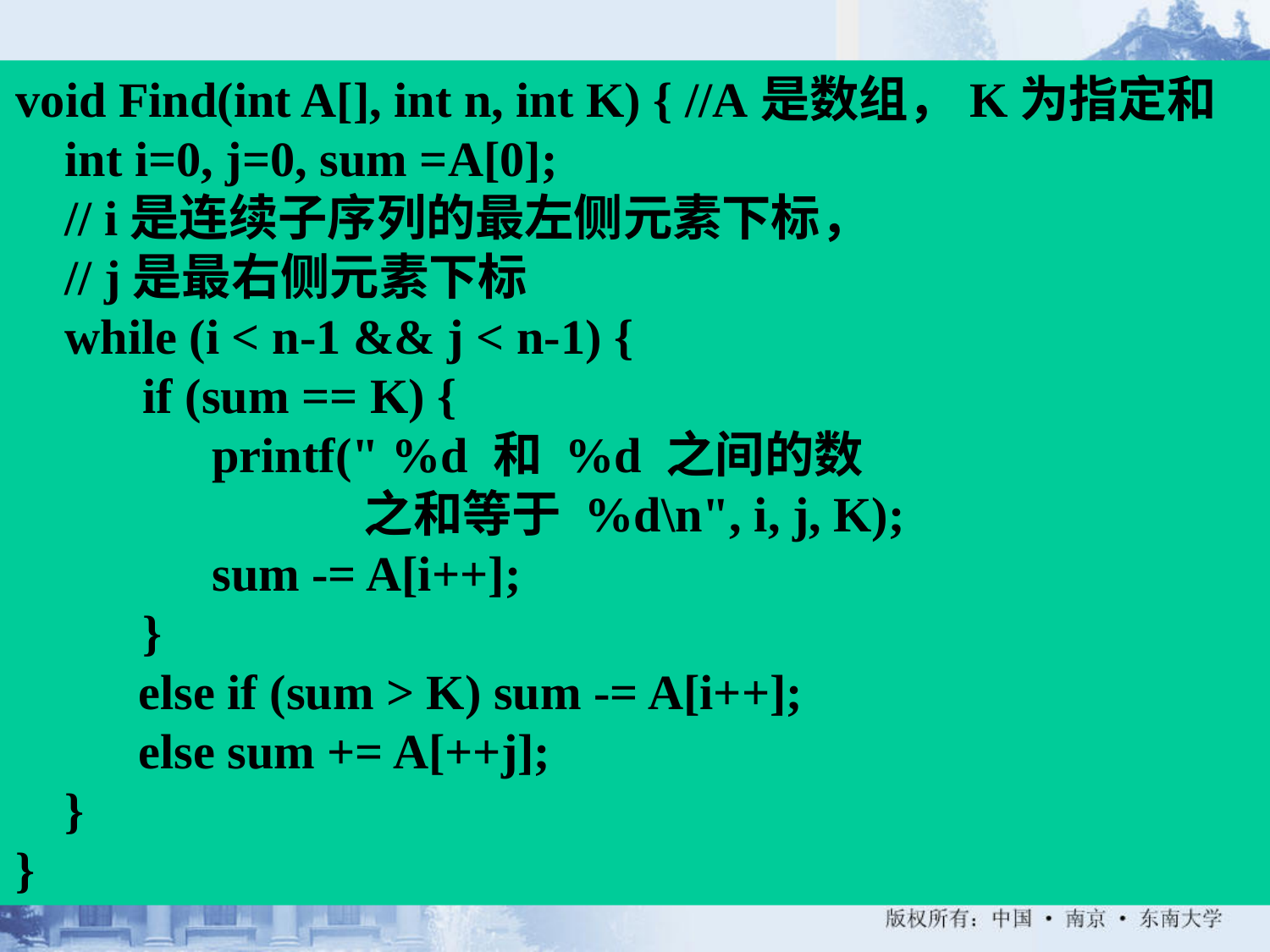

void Find(int A[], int n, int K) { //A是数组，K为指定和
    int i=0, j=0, sum =A[0];
    // i是连续子序列的最左侧元素下标，
    // j是最右侧元素下标
    while (i < n-1 && j < n-1) {
	if (sum == K) {
                printf(" %d 和 %d 之间的数
                              之和等于 %d\n", i, j, K);
                sum -= A[i++];
	}
          else if (sum > K) sum -= A[i++];
          else sum += A[++j];
    }
}